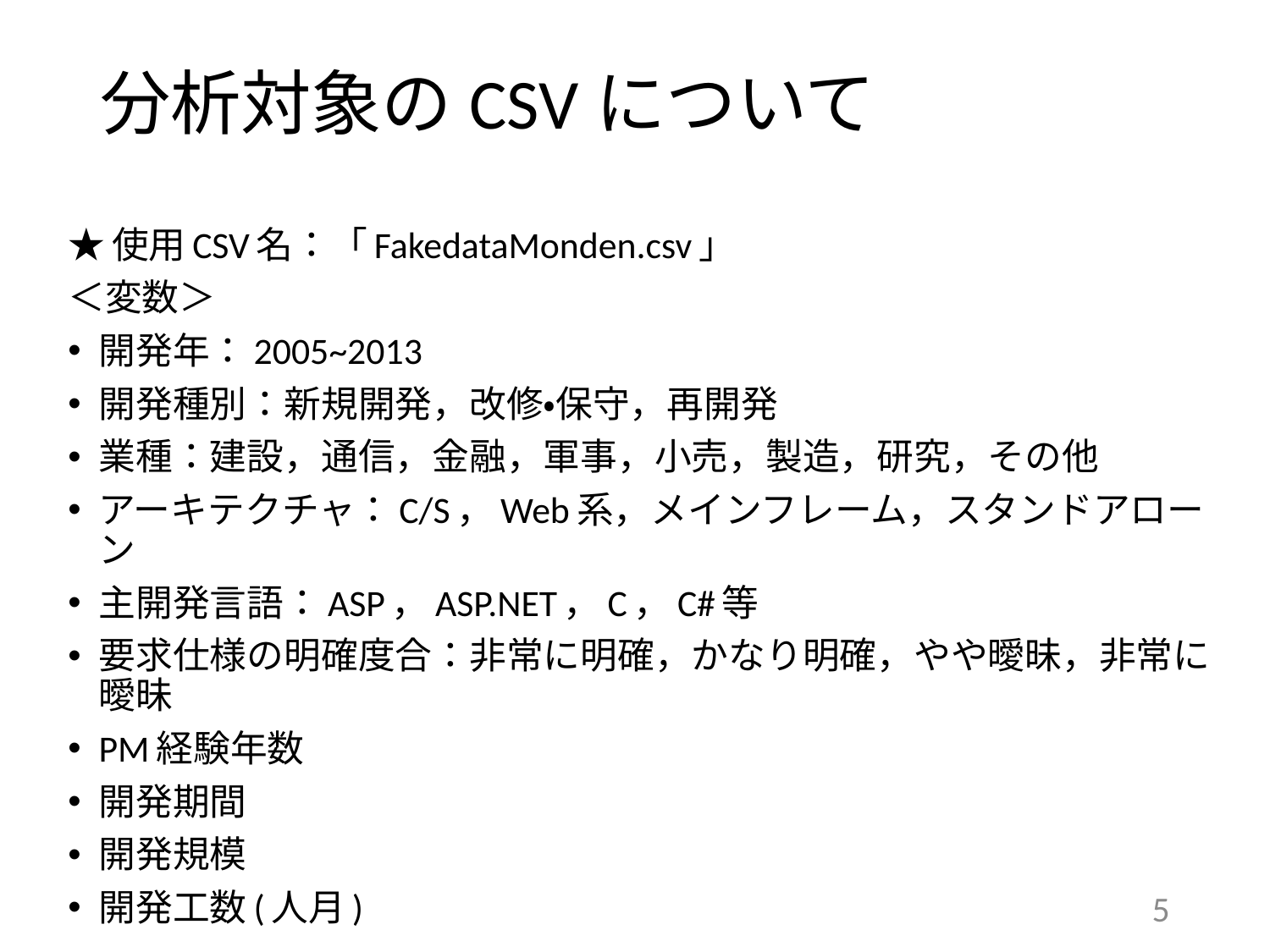

# 分析対象のCSVについて
★使用CSV名：「FakedataMonden.csv」
＜変数＞
開発年：2005~2013
開発種別：新規開発，改修・保守，再開発
業種：建設，通信，金融，軍事，小売，製造，研究，その他
アーキテクチャ：C/S，Web系，メインフレーム，スタンドアローン
主開発言語：ASP，ASP.NET，C，C#等
要求仕様の明確度合：非常に明確，かなり明確，やや曖昧，非常に曖昧
PM経験年数
開発期間
開発規模
開発工数(人月)

5